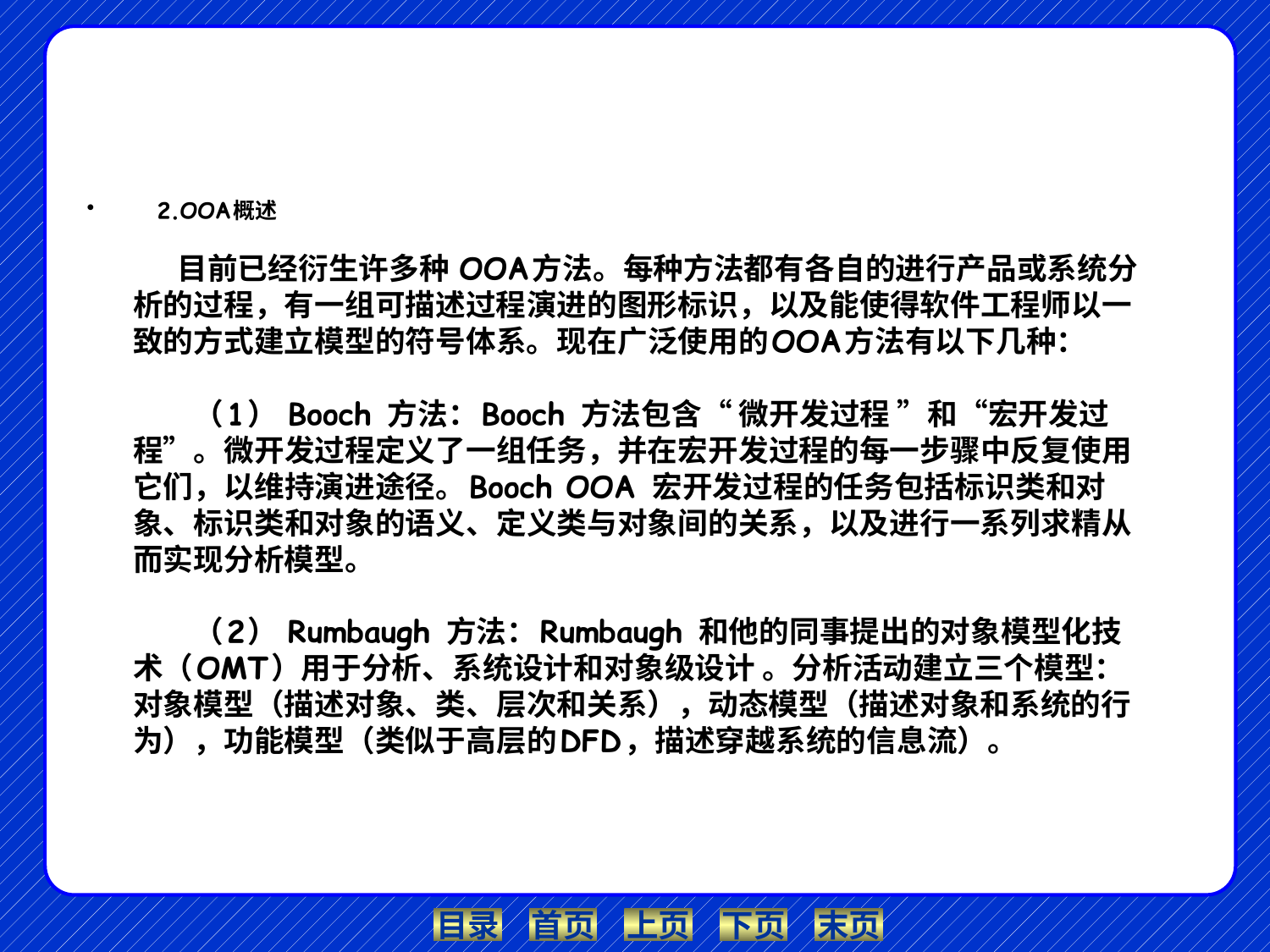

#
　2.OOA概述
　　目前已经衍生许多种 OOA方法。每种方法都有各自的进行产品或系统分析的过程，有一组可描述过程演进的图形标识，以及能使得软件工程师以一致的方式建立模型的符号体系。现在广泛使用的OOA方法有以下几种：
　　（1） Booch 方法：Booch 方法包含“ 微开发过程 ”和“宏开发过程”。微开发过程定义了一组任务，并在宏开发过程的每一步骤中反复使用它们，以维持演进途径。Booch OOA 宏开发过程的任务包括标识类和对象、标识类和对象的语义、定义类与对象间的关系，以及进行一系列求精从而实现分析模型。
　　（2） Rumbaugh 方法：Rumbaugh 和他的同事提出的对象模型化技术（OMT）用于分析、系统设计和对象级设计 。分析活动建立三个模型：对象模型（描述对象、类、层次和关系），动态模型（描述对象和系统的行为），功能模型（类似于高层的DFD，描述穿越系统的信息流）。